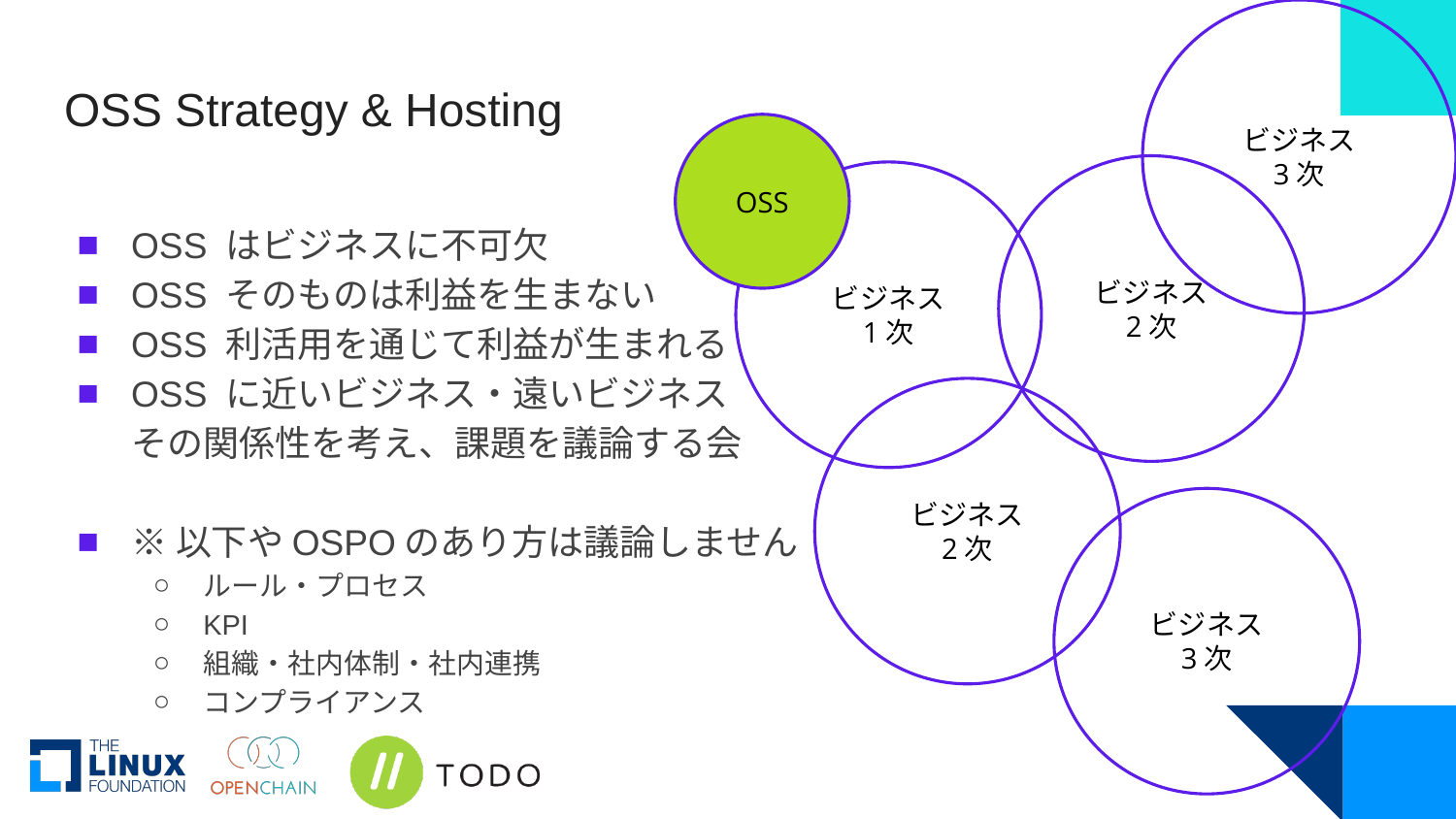

ビジネス
3次
# OSS Strategy & Hosting
OSS
ビジネス
2次
ビジネス
1次
OSS はビジネスに不可欠
OSS そのものは利益を生まない
OSS 利活用を通じて利益が生まれる
OSS に近いビジネス・遠いビジネス
その関係性を考え、課題を議論する会

※以下やOSPOのあり方は議論しません
ルール・プロセス
KPI
組織・社内体制・社内連携
コンプライアンス
ビジネス
2次
ビジネス
3次